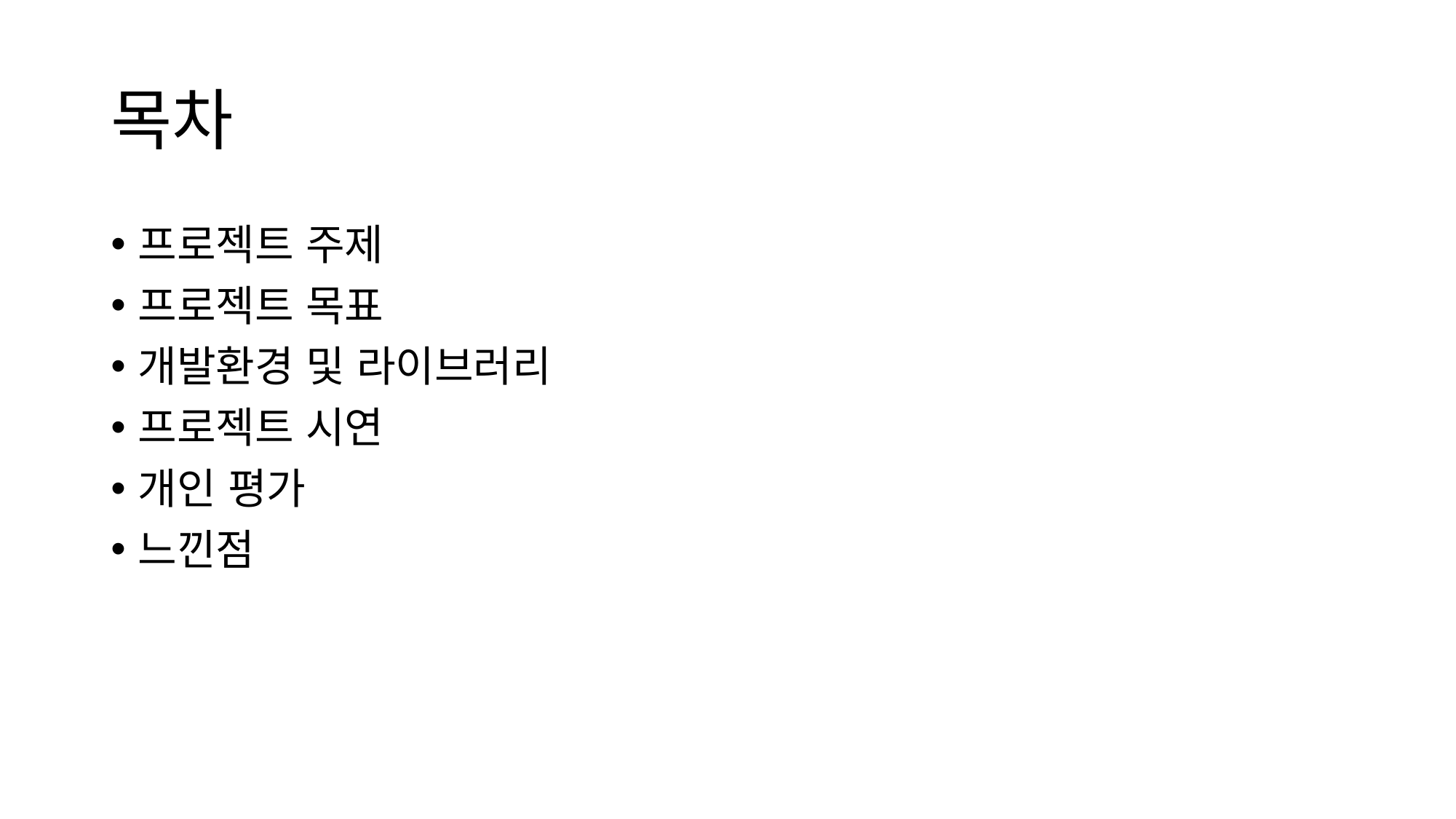

# 목차
프로젝트 주제
프로젝트 목표
개발환경 및 라이브러리
프로젝트 시연
개인 평가
느낀점